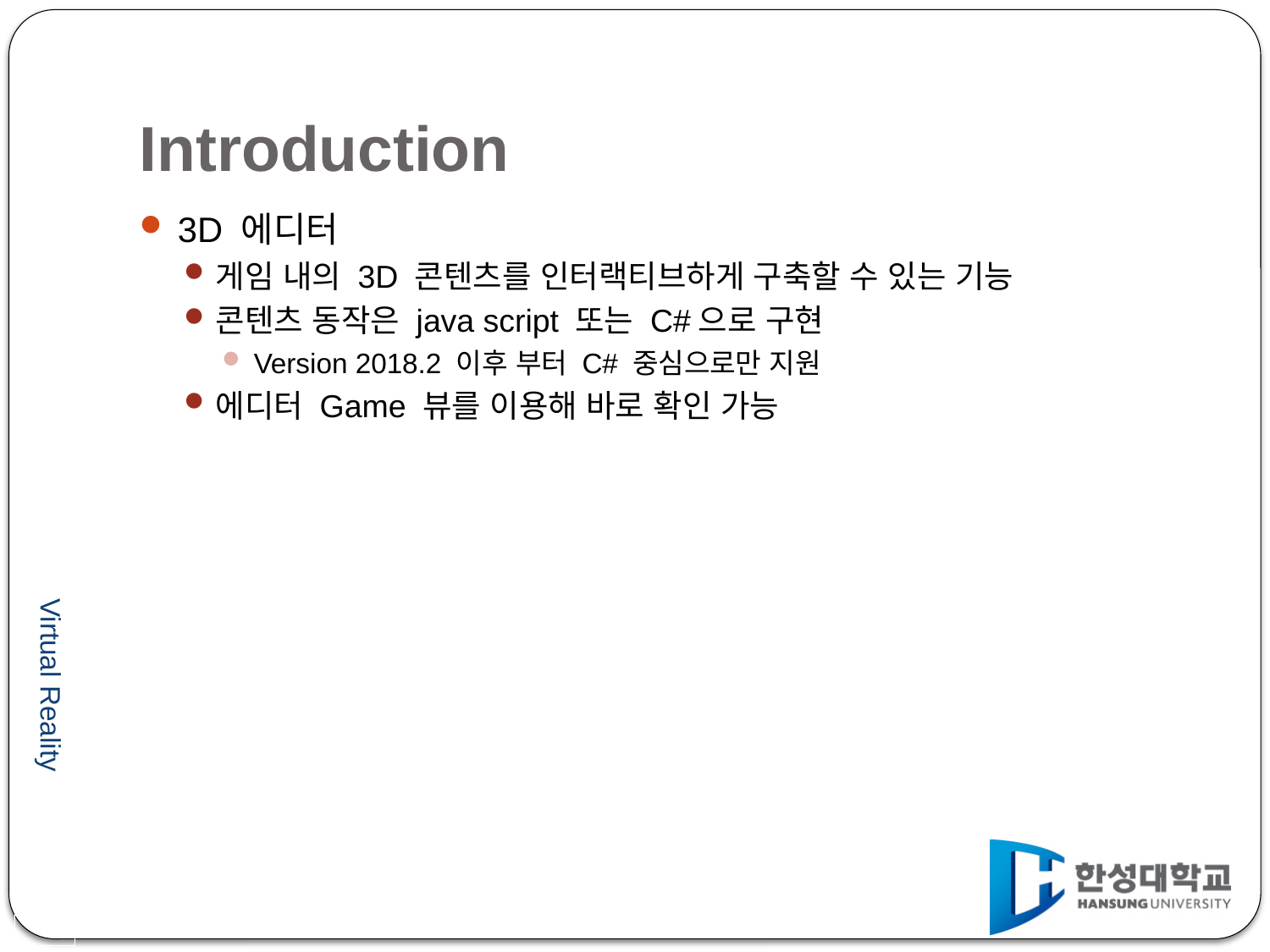

# Introduction
3D 에디터
게임 내의 3D 콘텐츠를 인터랙티브하게 구축할 수 있는 기능
콘텐츠 동작은 java script 또는 C#으로 구현
Version 2018.2 이후 부터 C# 중심으로만 지원
에디터 Game 뷰를 이용해 바로 확인 가능